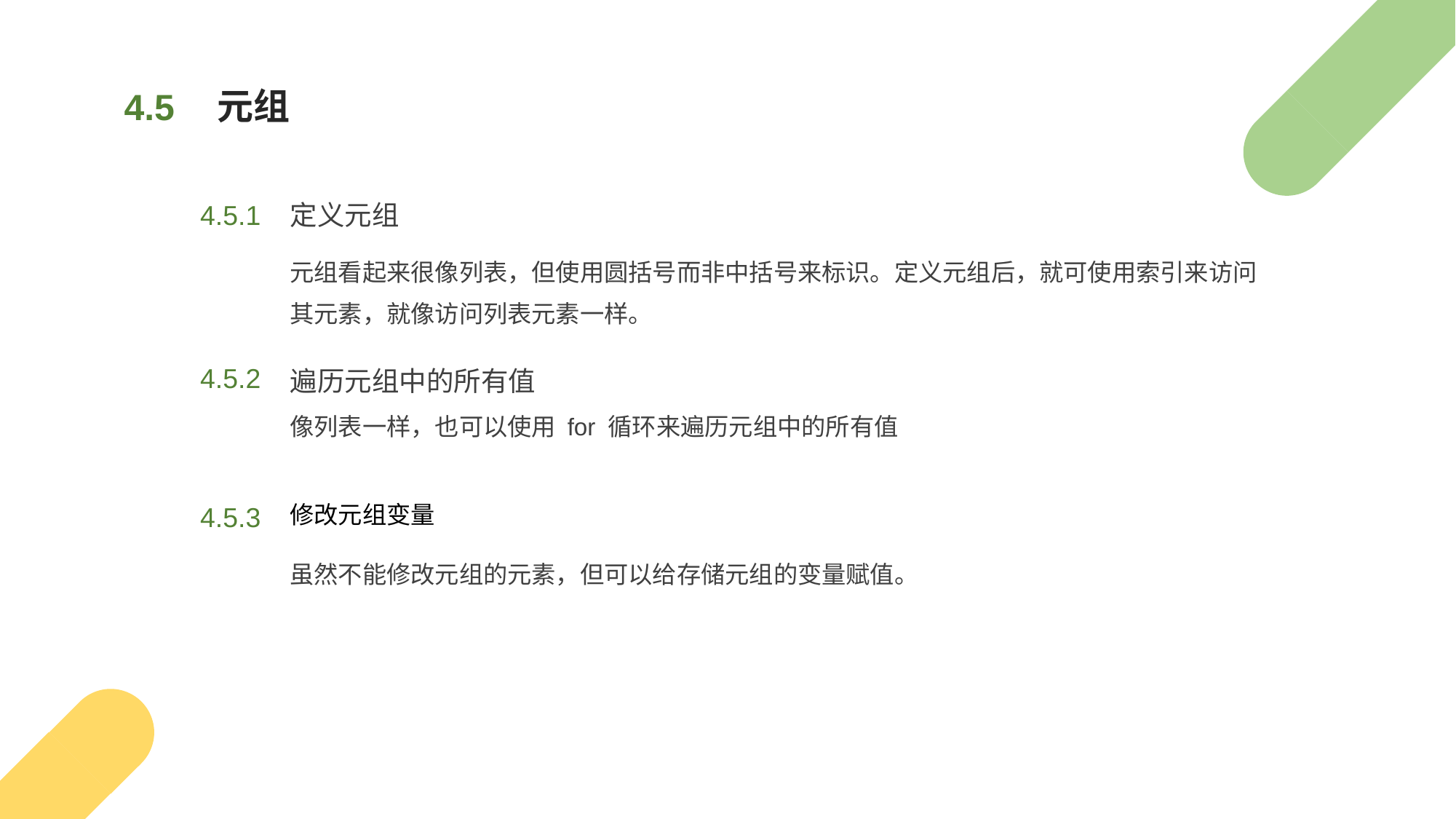

# 元组
4.5
4.5.1
定义元组
元组看起来很像列表，但使用圆括号而非中括号来标识。定义元组后，就可使用索引来访问
其元素，就像访问列表元素一样。
4.5.2
遍历元组中的所有值
像列表一样，也可以使用 for 循环来遍历元组中的所有值
修改元组变量
4.5.3
虽然不能修改元组的元素，但可以给存储元组的变量赋值。